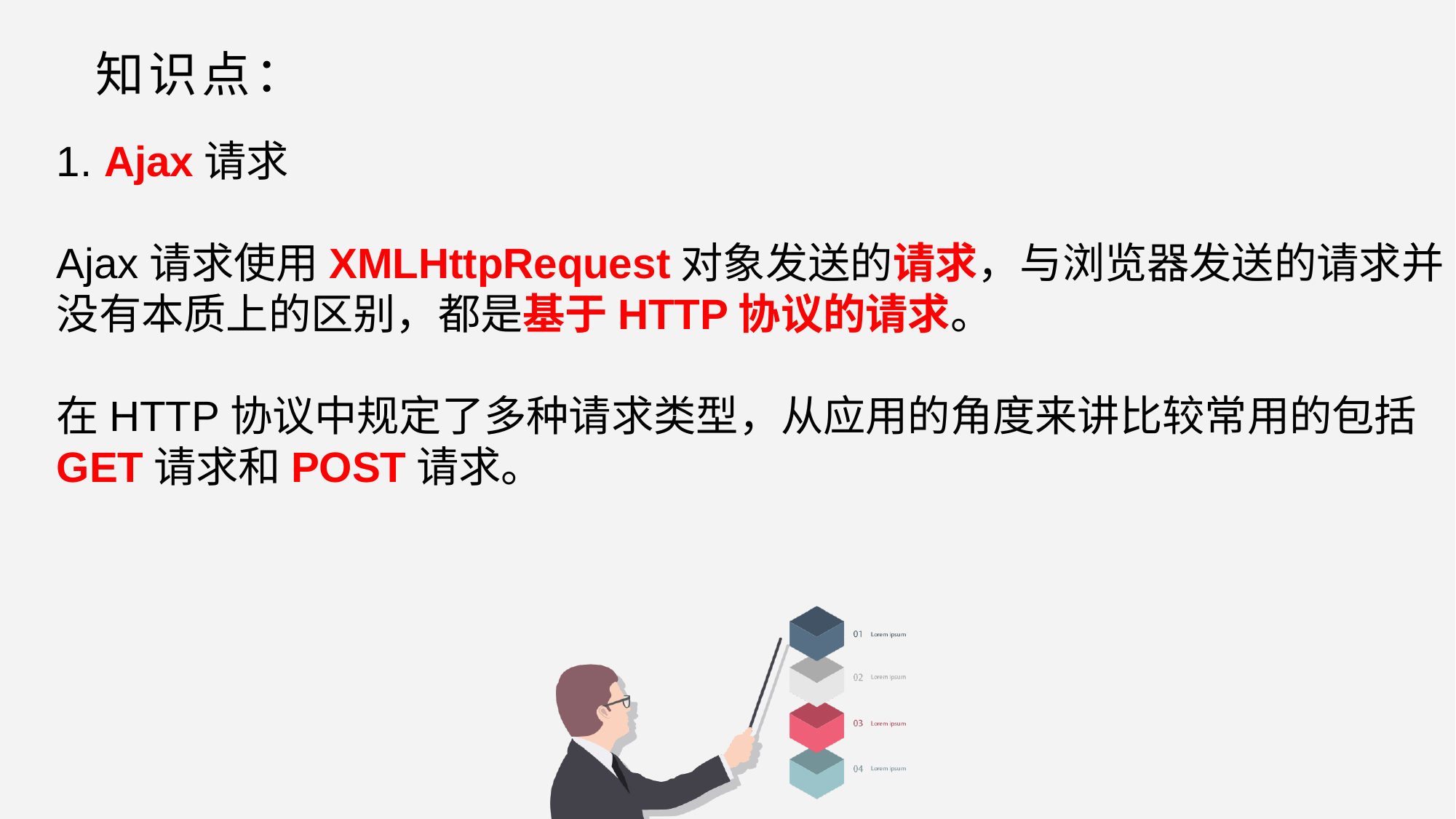

知识点：
1. Ajax请求

Ajax请求使用XMLHttpRequest对象发送的请求，与浏览器发送的请求并没有本质上的区别，都是基于HTTP协议的请求。

在HTTP协议中规定了多种请求类型，从应用的角度来讲比较常用的包括GET请求和POST请求。